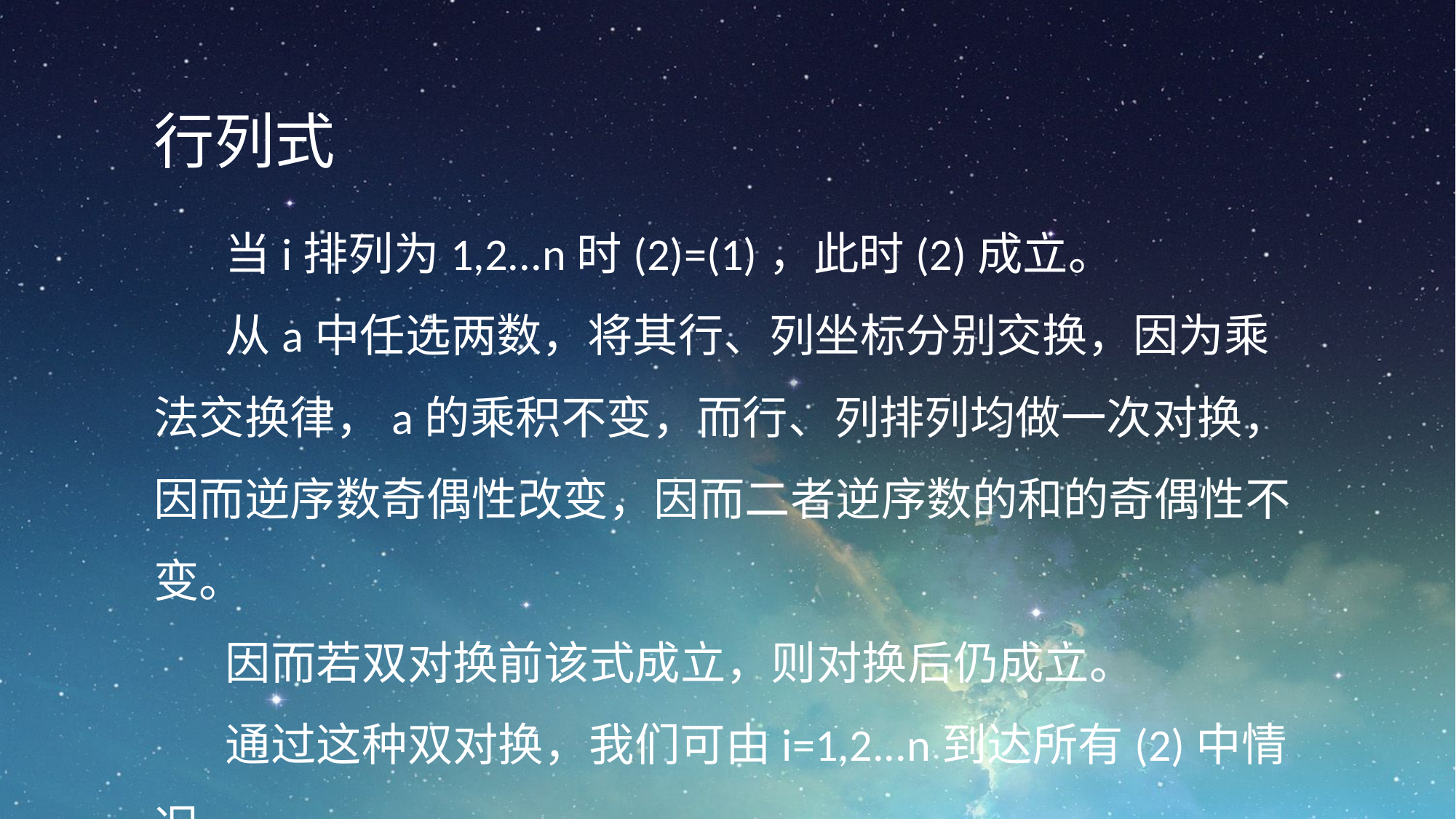

行列式
当i排列为1,2...n时(2)=(1)，此时(2)成立。
从a中任选两数，将其行、列坐标分别交换，因为乘法交换律，a的乘积不变，而行、列排列均做一次对换，因而逆序数奇偶性改变，因而二者逆序数的和的奇偶性不变。
因而若双对换前该式成立，则对换后仍成立。
通过这种双对换，我们可由i=1,2...n到达所有(2)中情况。